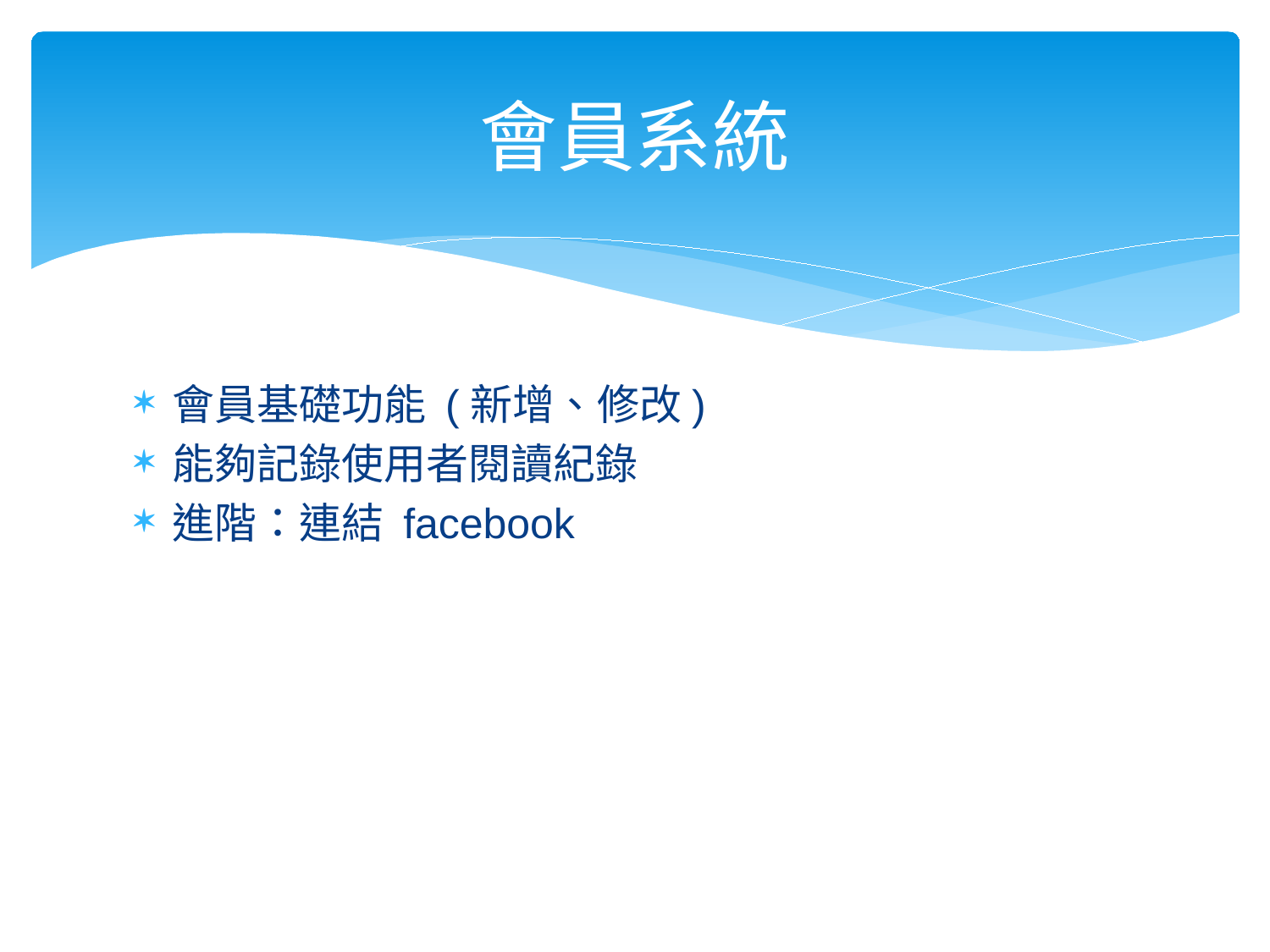

# 會員系統
會員基礎功能 (新增、修改)
能夠記錄使用者閱讀紀錄
進階：連結 facebook